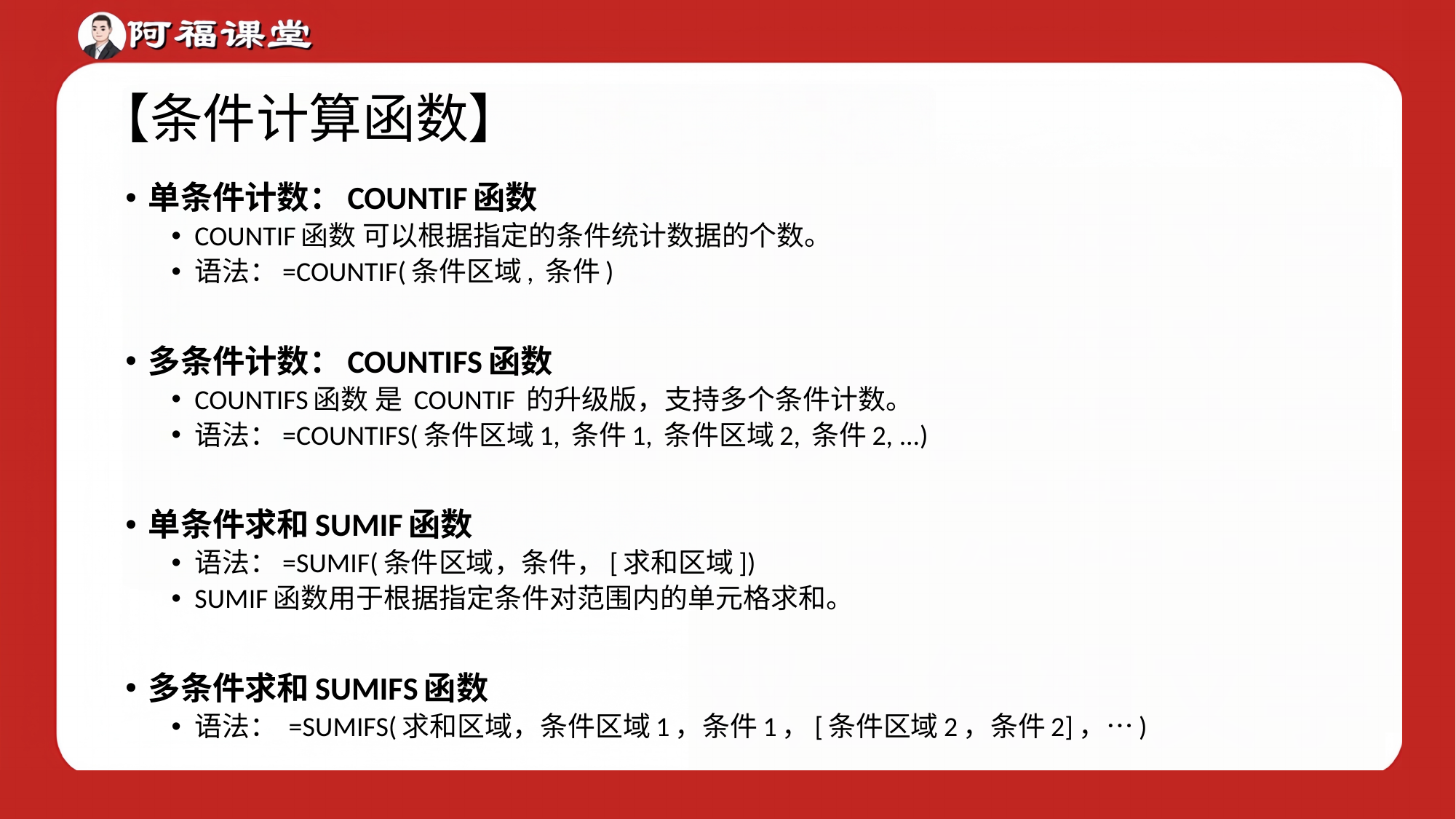

# 【条件计算函数】
单条件计数：COUNTIF函数
COUNTIF函数 可以根据指定的条件统计数据的个数。
语法：=COUNTIF(条件区域, 条件)

多条件计数：COUNTIFS函数
COUNTIFS函数 是 COUNTIF 的升级版，支持多个条件计数。
语法：=COUNTIFS(条件区域1, 条件1, 条件区域2, 条件2, ...)

单条件求和SUMIF函数
语法：=SUMIF(条件区域，条件，[求和区域])
SUMIF函数用于根据指定条件对范围内的单元格求和。

多条件求和SUMIFS函数
语法： =SUMIFS(求和区域，条件区域1，条件1，[条件区域2，条件2]，…)